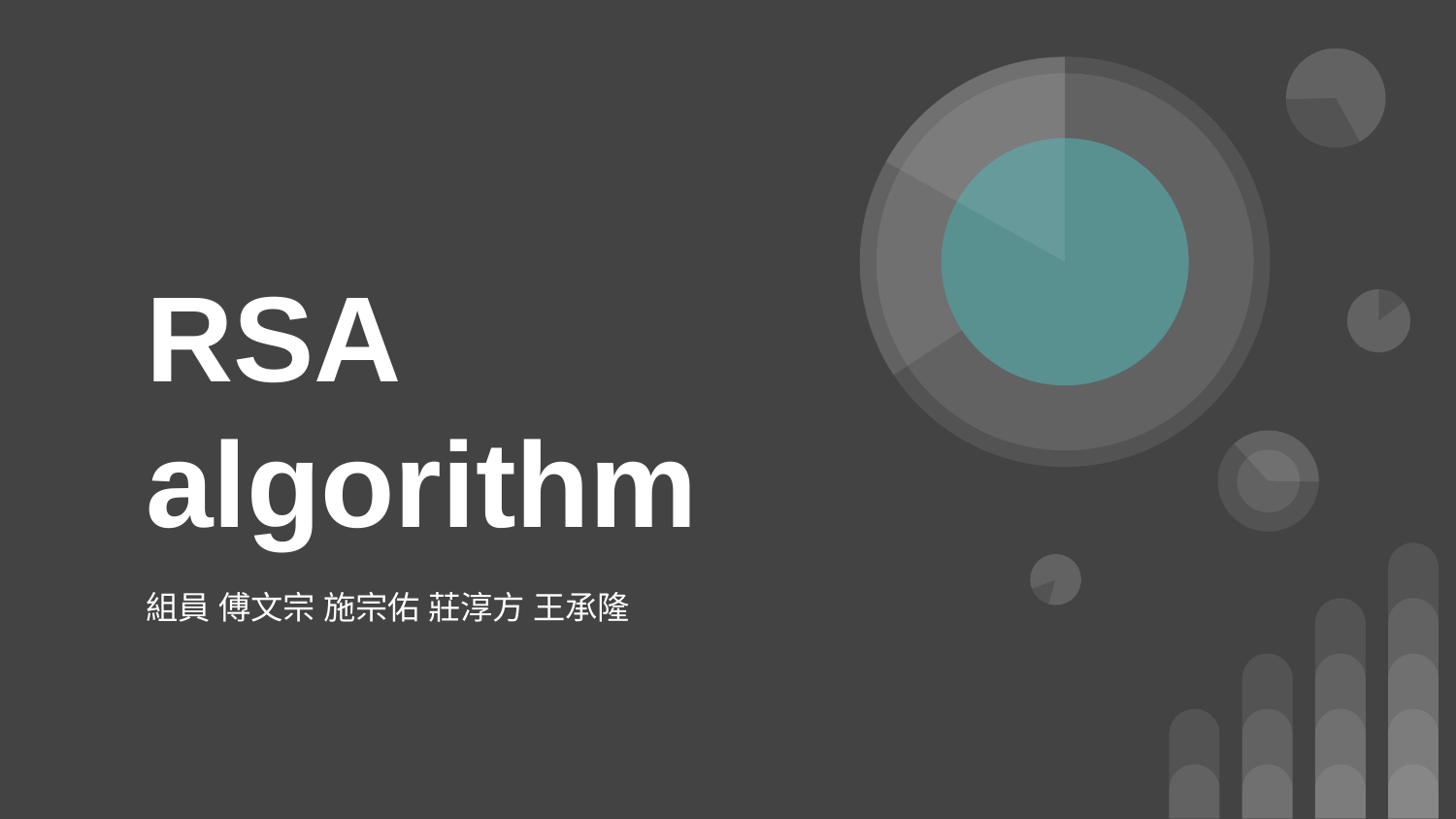

# RSA algorithm
組員 傅文宗 施宗佑 莊淳方 王承隆